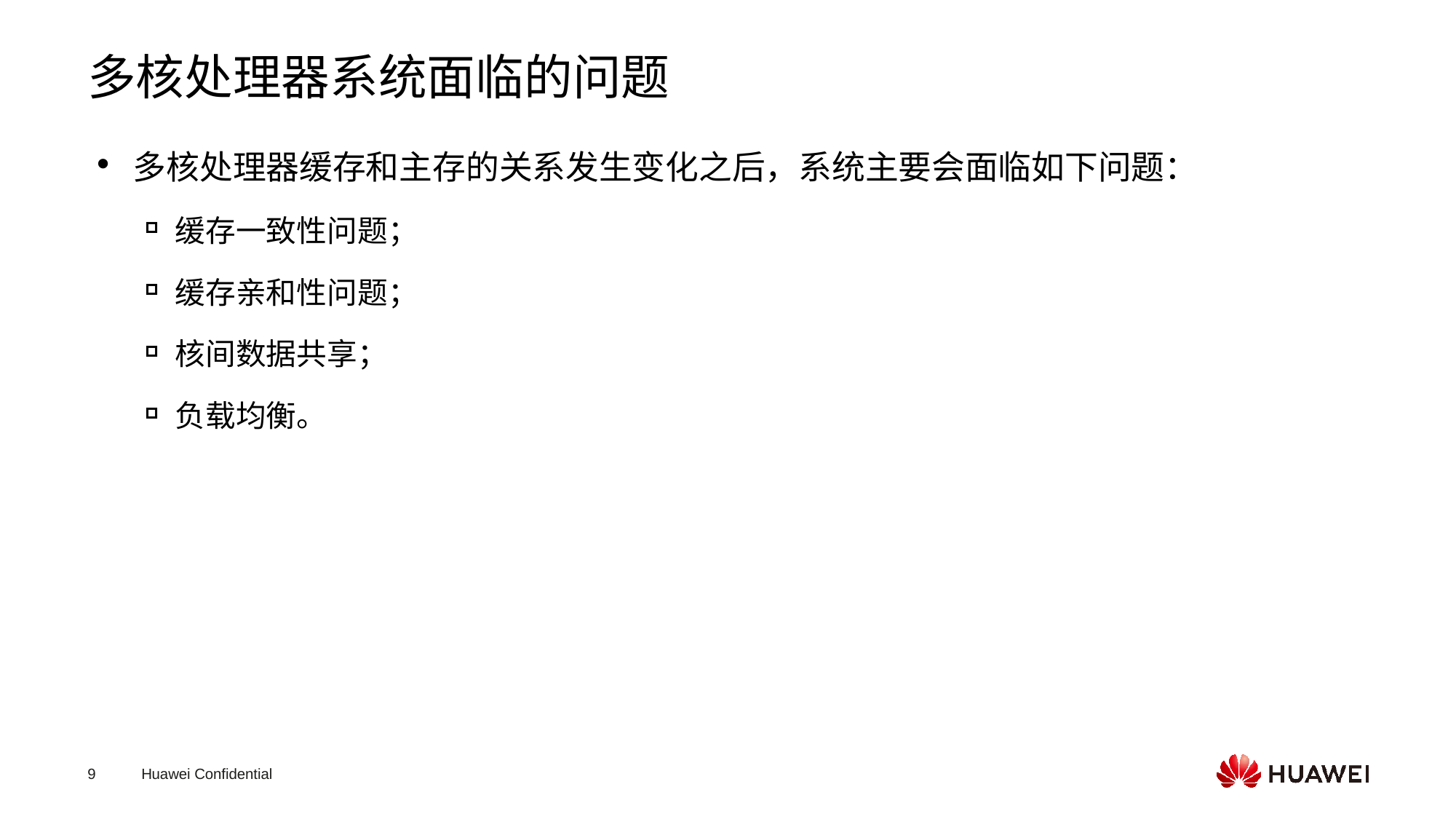

# 多核处理器系统面临的问题
多核处理器缓存和主存的关系发生变化之后，系统主要会面临如下问题：
缓存一致性问题；
缓存亲和性问题；
核间数据共享；
负载均衡。